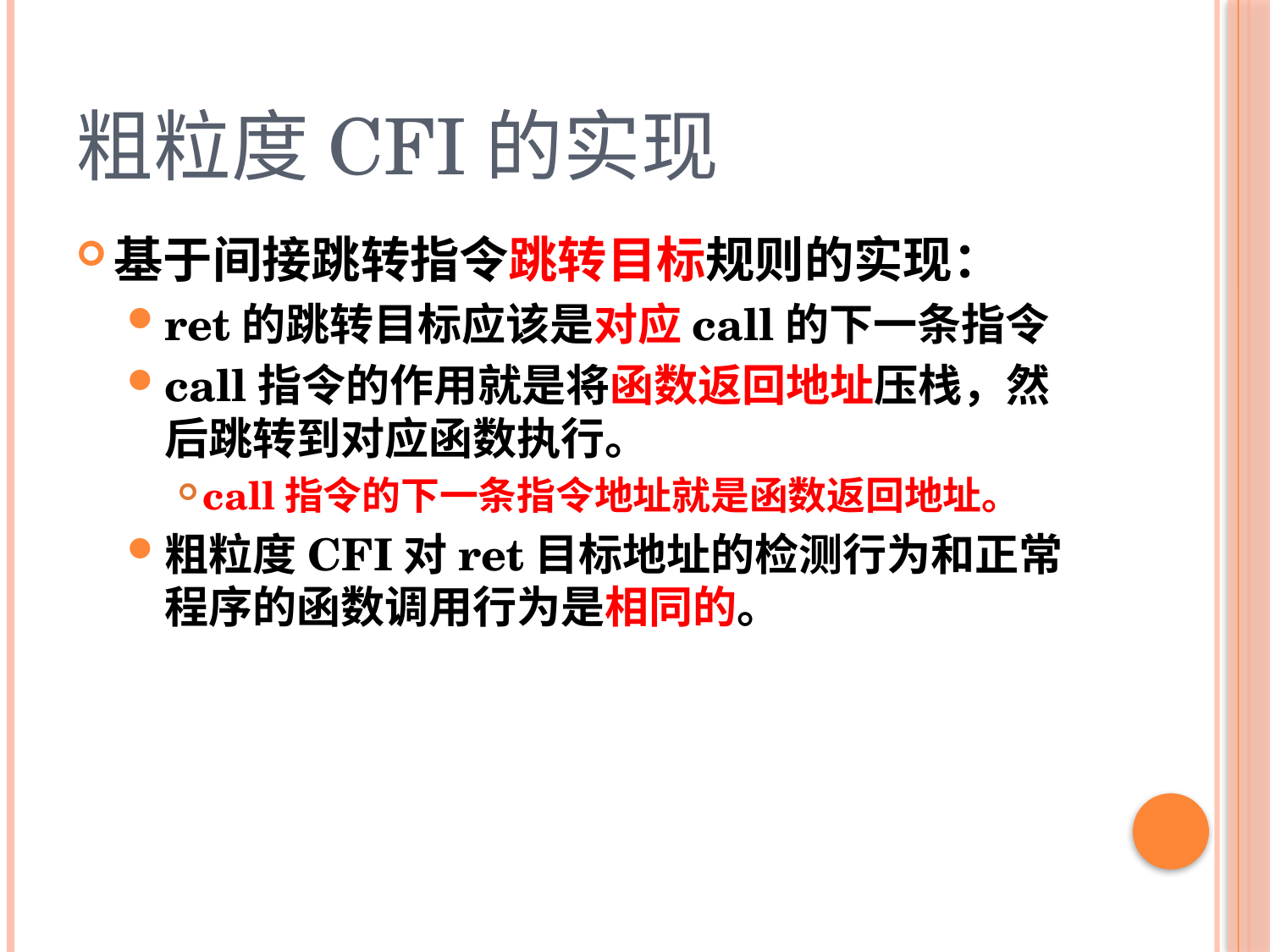

# 粗粒度CFI的实现
基于间接跳转指令跳转目标规则的实现：
ret的跳转目标应该是对应call的下一条指令
call指令的作用就是将函数返回地址压栈，然后跳转到对应函数执行。
call指令的下一条指令地址就是函数返回地址。
粗粒度CFI对ret目标地址的检测行为和正常程序的函数调用行为是相同的。